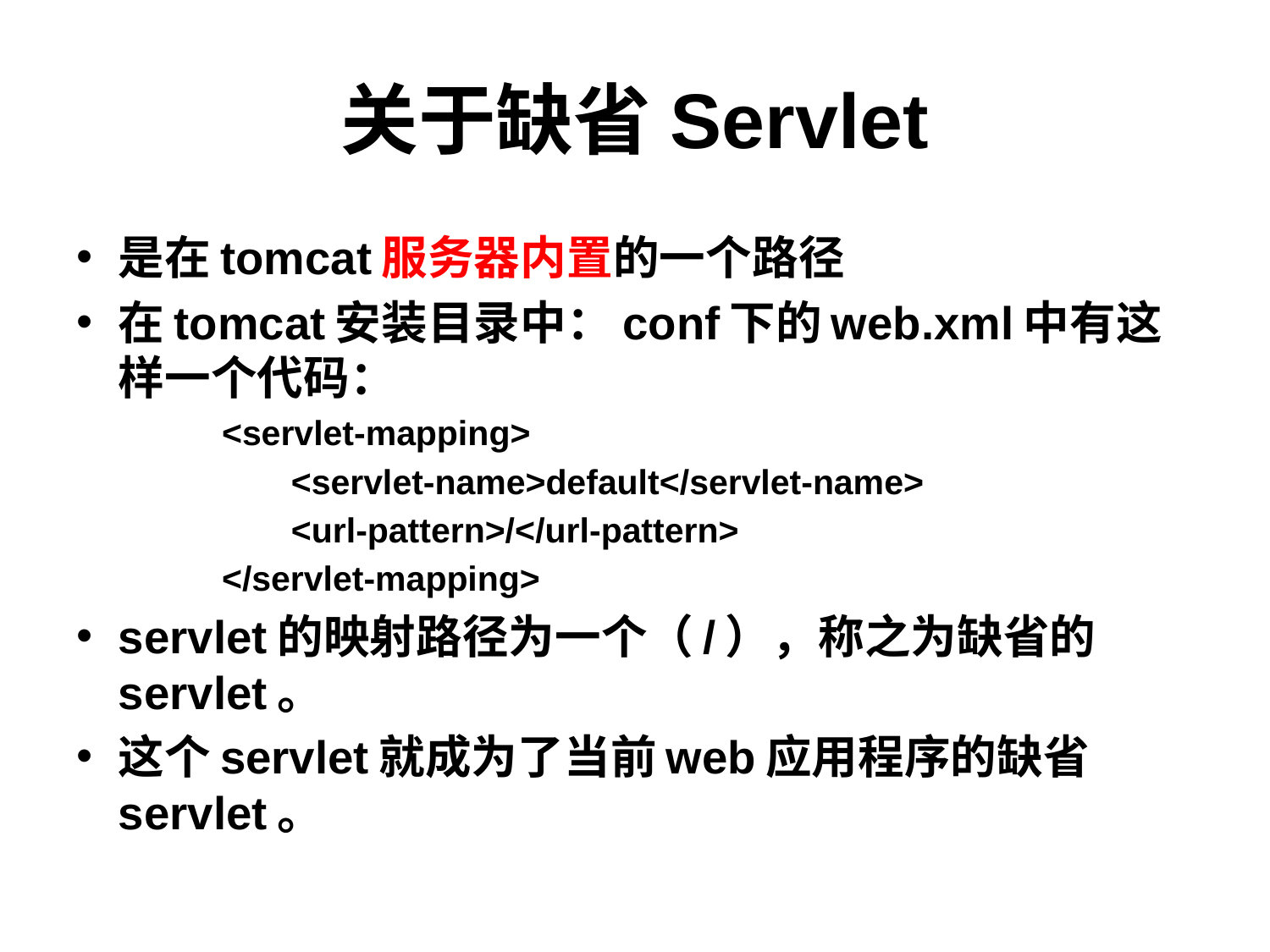

# 关于缺省Servlet
是在tomcat服务器内置的一个路径
在tomcat安装目录中：conf下的web.xml中有这样一个代码：
　　　　<servlet-mapping>
       　　　　 <servlet-name>default</servlet-name>
        　　　　<url-pattern>/</url-pattern>
　　　　</servlet-mapping>
servlet的映射路径为一个（/），称之为缺省的servlet。
这个servlet就成为了当前web应用程序的缺省servlet。